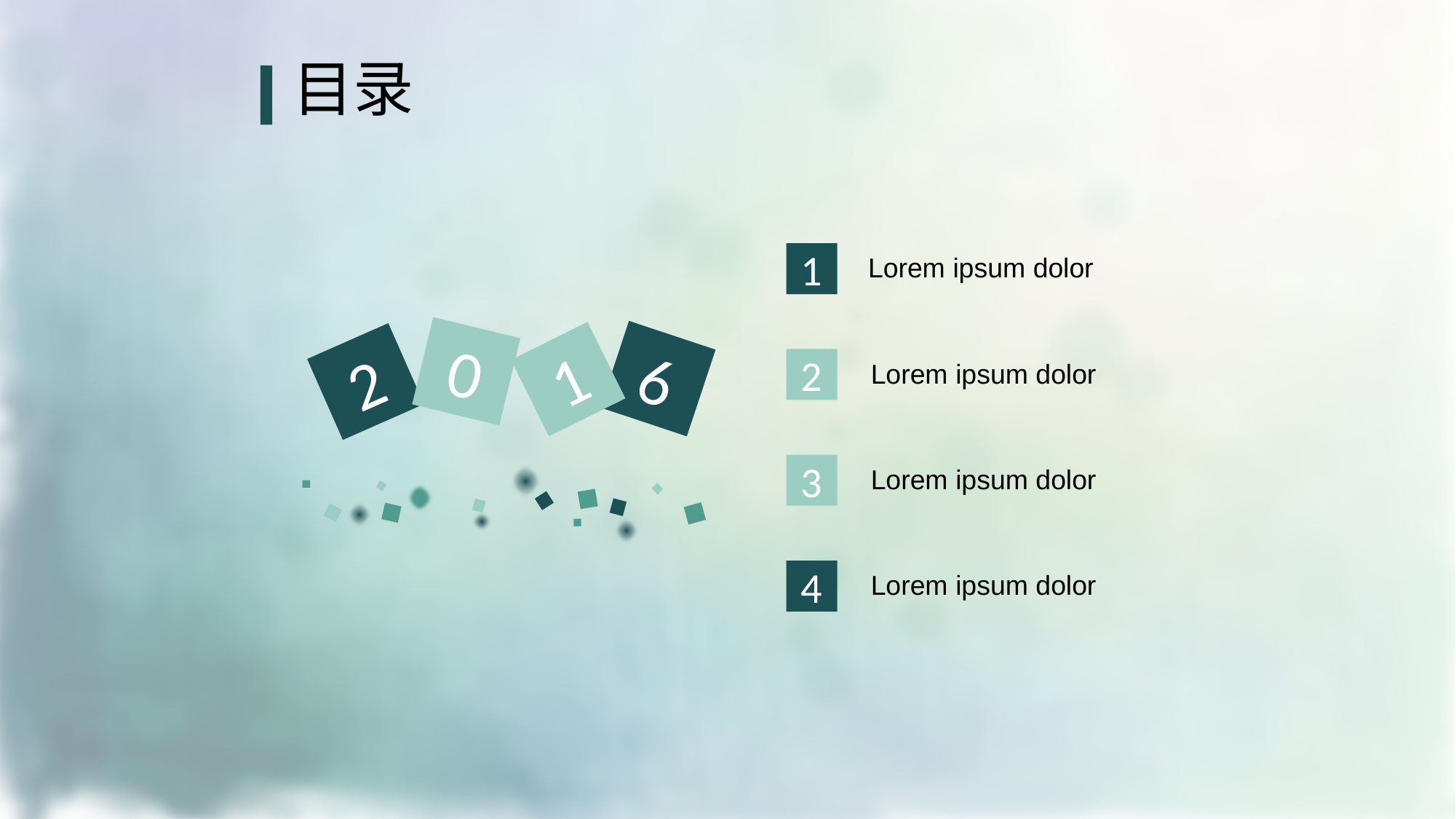

目录

Lorem ipsum dolor
1
0
6
1
2
Lorem ipsum dolor
2
Lorem ipsum dolor
3

Lorem ipsum dolor
4